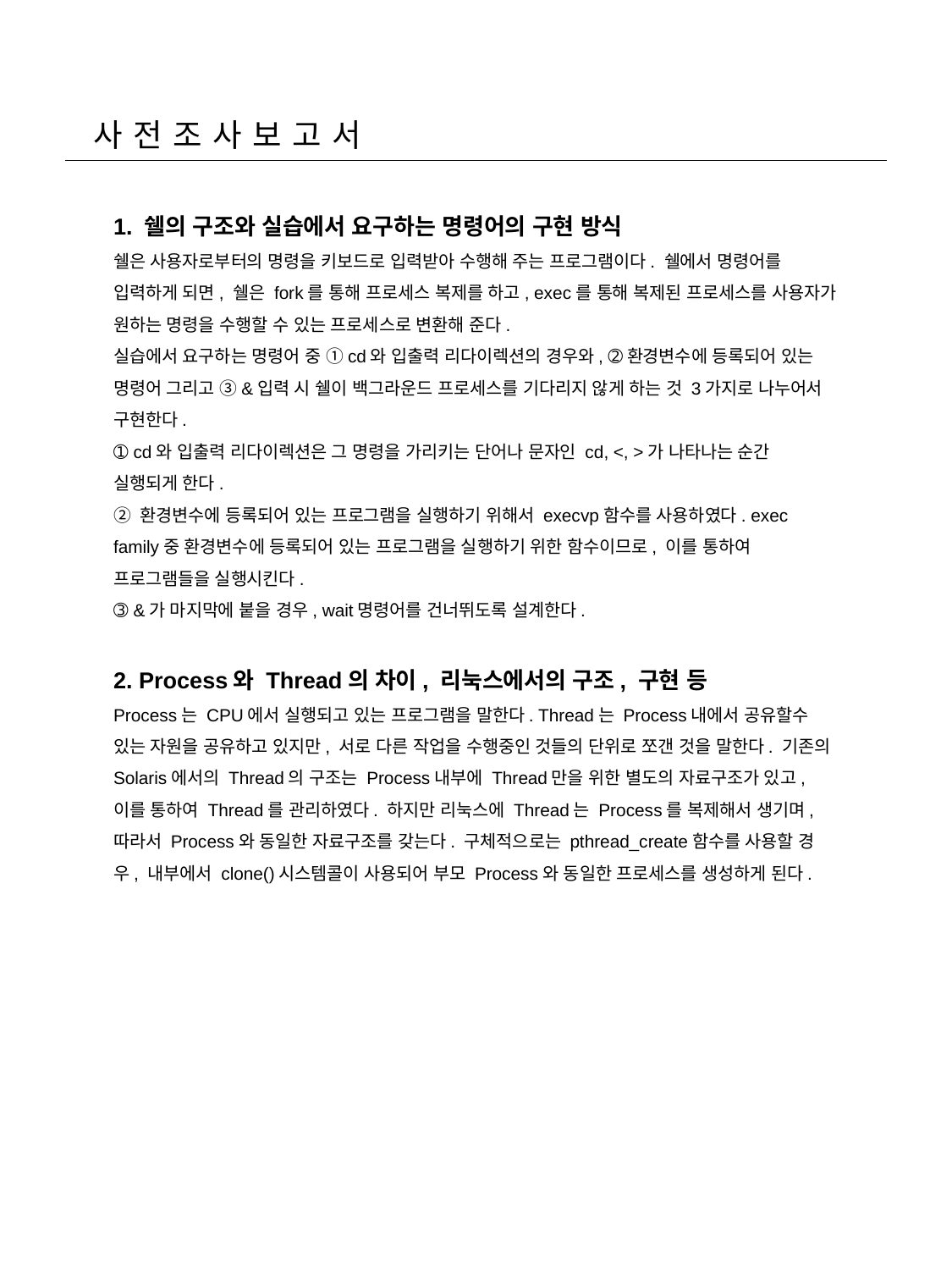

사전조사보고서
1. 쉘의 구조와 실습에서 요구하는 명령어의 구현 방식
쉘은 사용자로부터의 명령을 키보드로 입력받아 수행해 주는 프로그램이다. 쉘에서 명령어를 입력하게 되면, 쉘은 fork를 통해 프로세스 복제를 하고, exec를 통해 복제된 프로세스를 사용자가 원하는 명령을 수행할 수 있는 프로세스로 변환해 준다.
실습에서 요구하는 명령어 중 ➀cd와 입출력 리다이렉션의 경우와, ➁환경변수에 등록되어 있는 명령어 그리고 ➂&입력 시 쉘이 백그라운드 프로세스를 기다리지 않게 하는 것 3가지로 나누어서 구현한다.
➀ cd와 입출력 리다이렉션은 그 명령을 가리키는 단어나 문자인 cd, <, >가 나타나는 순간 실행되게 한다.
➁ 환경변수에 등록되어 있는 프로그램을 실행하기 위해서 execvp함수를 사용하였다. exec family중 환경변수에 등록되어 있는 프로그램을 실행하기 위한 함수이므로, 이를 통하여 프로그램들을 실행시킨다.
➂ &가 마지막에 붙을 경우, wait명령어를 건너뛰도록 설계한다.

2. Process와 Thread의 차이, 리눅스에서의 구조, 구현 등
Process는 CPU에서 실행되고 있는 프로그램을 말한다. Thread는 Process내에서 공유할수 있는 자원을 공유하고 있지만, 서로 다른 작업을 수행중인 것들의 단위로 쪼갠 것을 말한다. 기존의 Solaris에서의 Thread의 구조는 Process내부에 Thread만을 위한 별도의 자료구조가 있고, 이를 통하여 Thread를 관리하였다. 하지만 리눅스에 Thread는 Process를 복제해서 생기며, 따라서 Process와 동일한 자료구조를 갖는다. 구체적으로는 pthread_create함수를 사용할 경우, 내부에서 clone()시스템콜이 사용되어 부모 Process와 동일한 프로세스를 생성하게 된다.